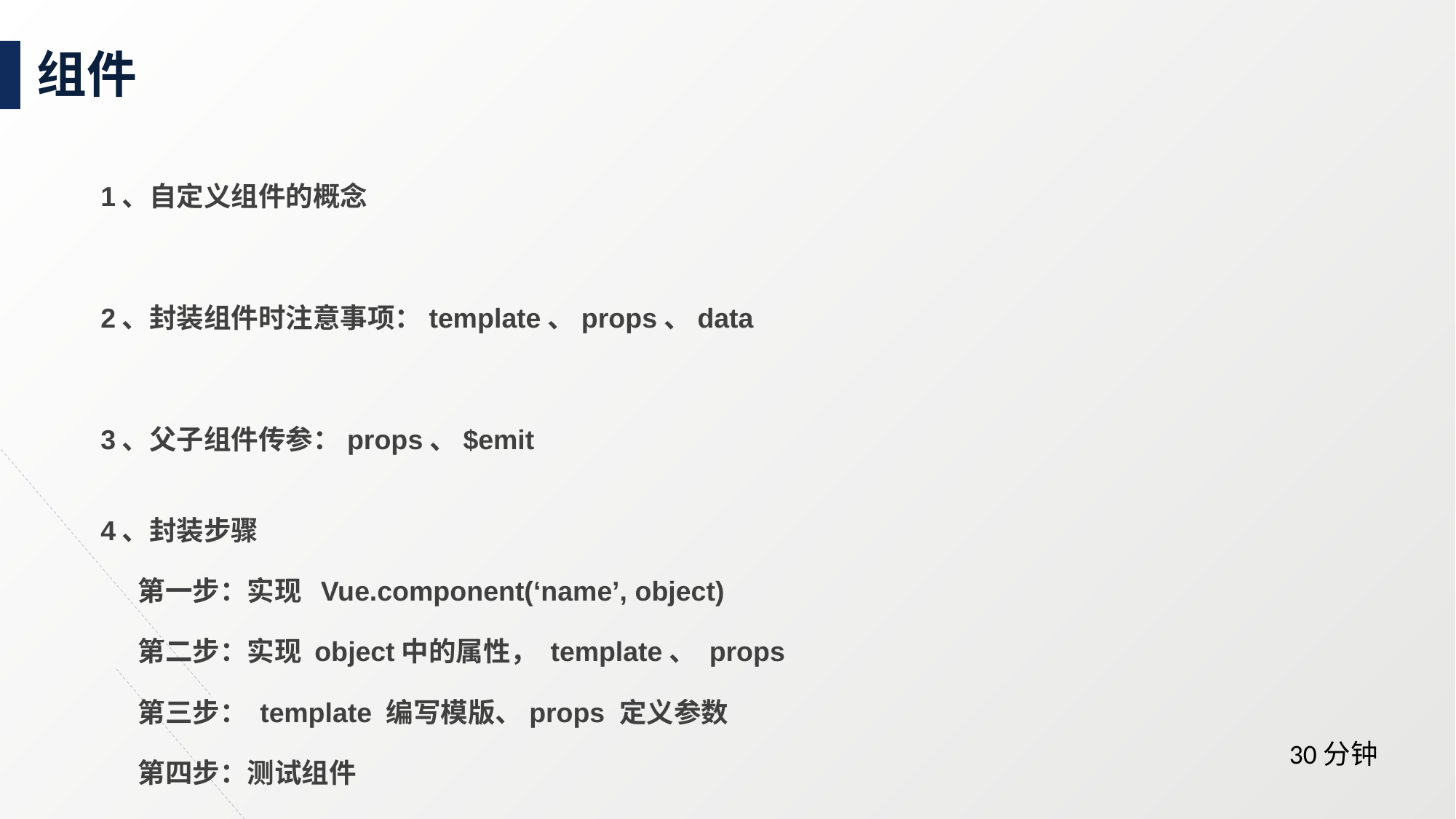

# 组件
1、自定义组件的概念

2、封装组件时注意事项：template、props、data

3、父子组件传参：props、$emit

4、封装步骤

     第一步：实现  Vue.component(‘name’, object)

     第二步：实现 object中的属性， template、 props

     第三步： template 编写模版、props 定义参数

     第四步：测试组件
30分钟